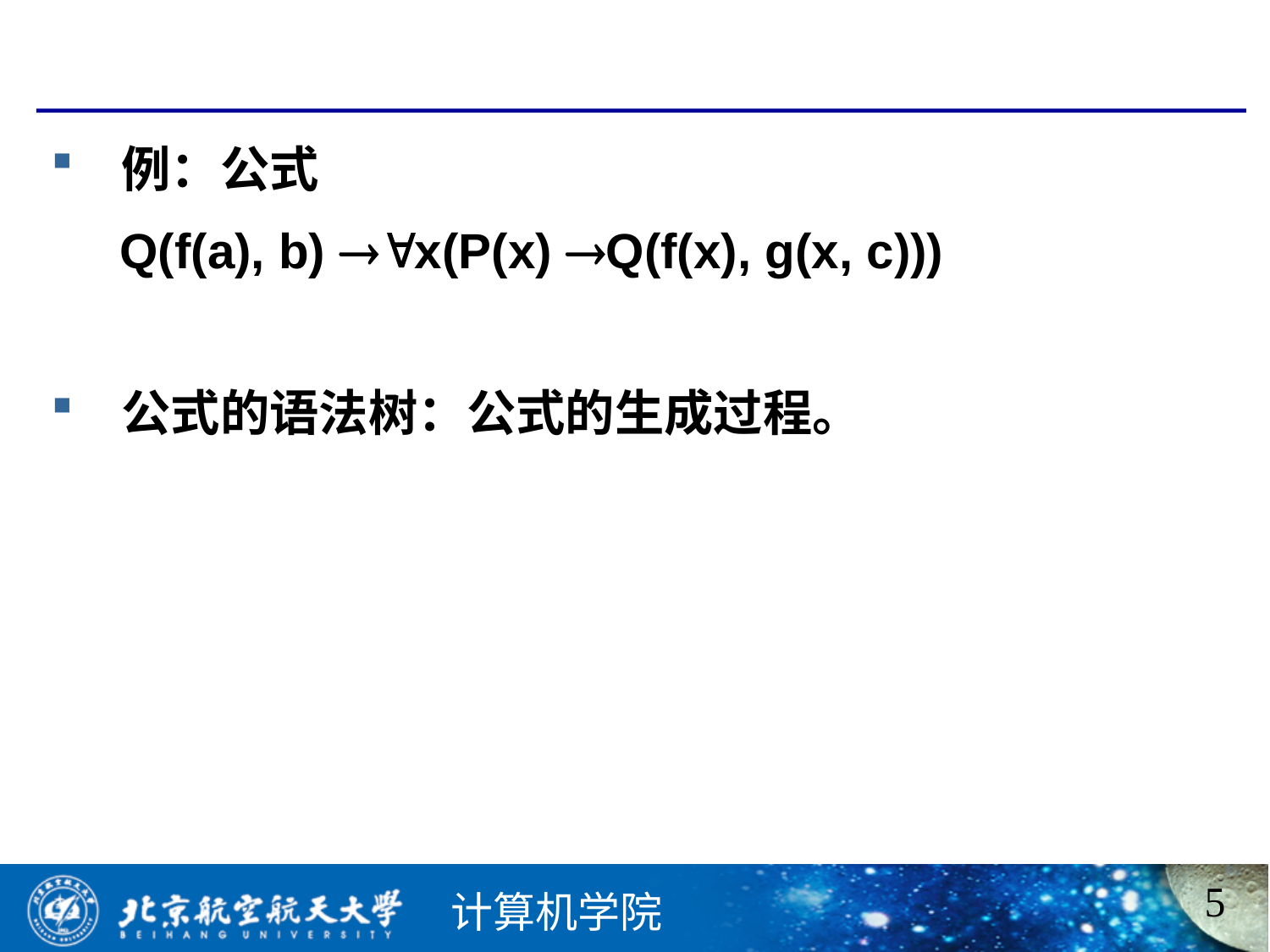

#
 例：公式
     Q(f(a), b) →∀x(P(x) →Q(f(x), g(x, c)))

 公式的语法树：公式的生成过程。